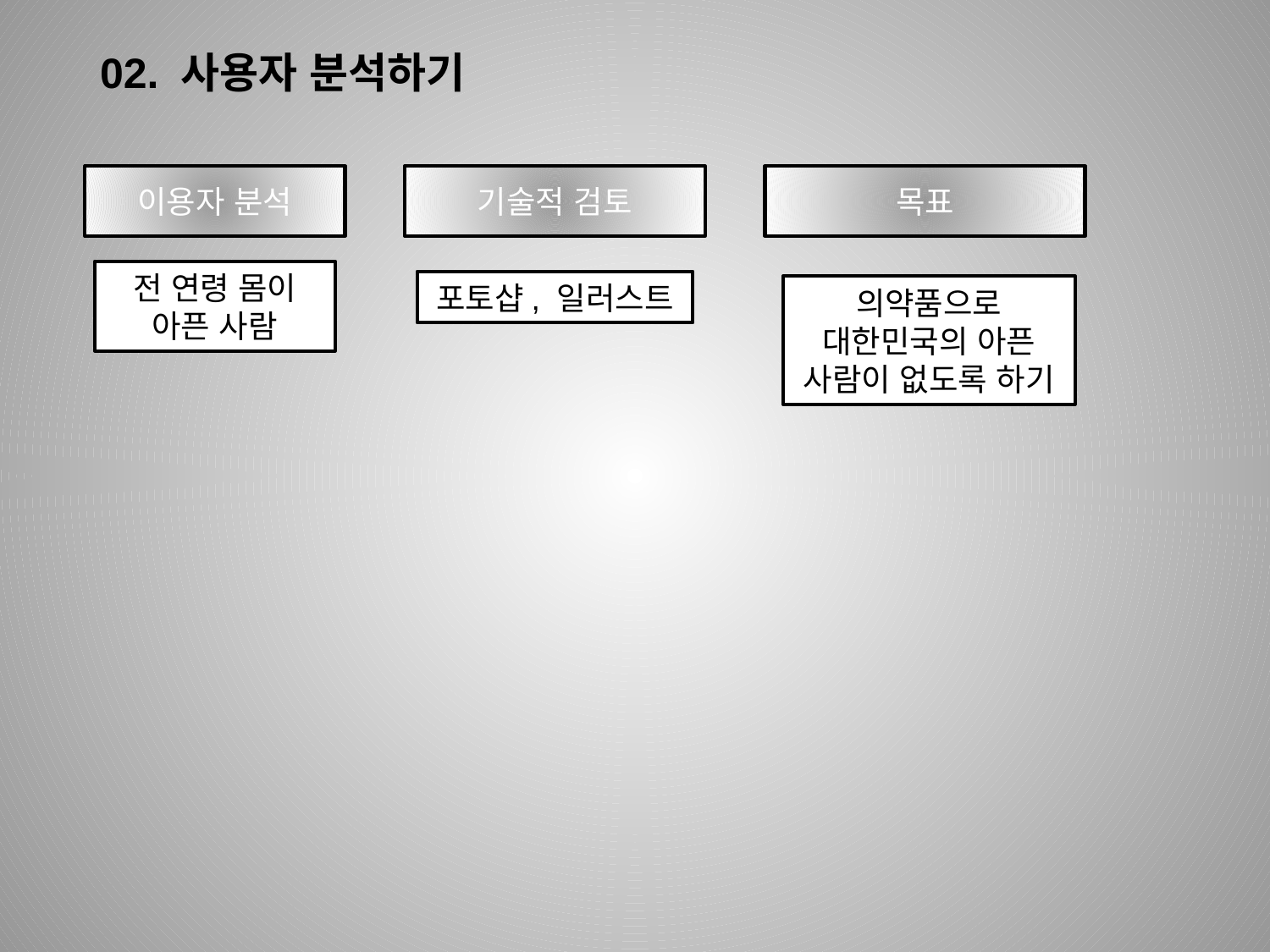

02. 사용자 분석하기
이용자 분석
기술적 검토
목표
전 연령 몸이 아픈 사람
포토샵, 일러스트
의약품으로 대한민국의 아픈 사람이 없도록 하기